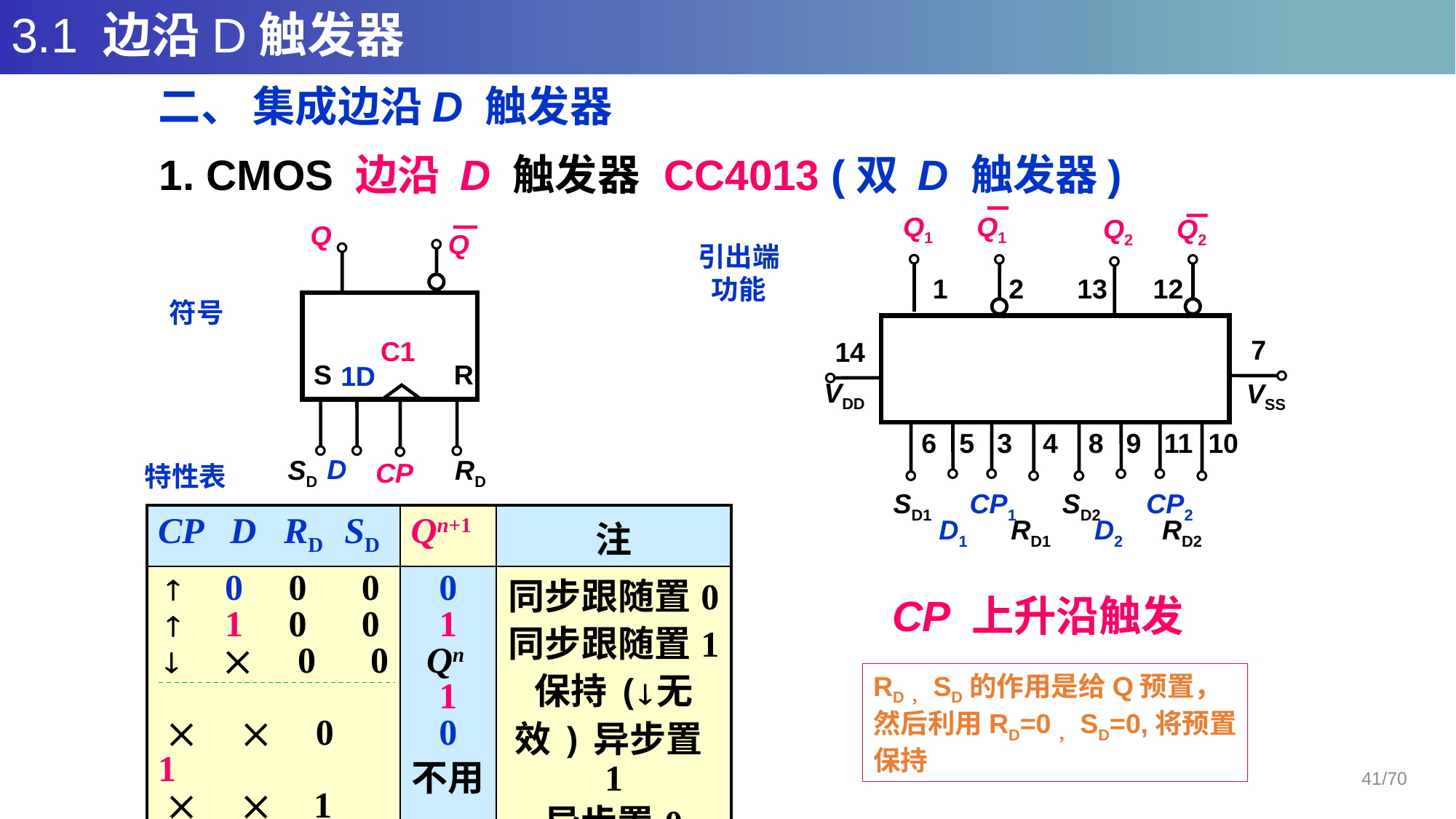

# 3.1 边沿D触发器
二、 集成边沿D 触发器
1. CMOS 边沿 D 触发器
CC4013 (双 D 触发器)
Q1          Q1
Q2          Q2

1        2       13      12

7
14

VDD
VSS
6   5   3    4    8   9   11  10

SD1     CP1      SD2      CP2
      D1          RD1          D2         RD2
Q
Q

C1
1D

D
CP
 S                R

 SD                  RD
引出端
功能
符号
特性表
| CP D RD SD | Qn+1 | 注 |
| --- | --- | --- |
| ↑ 0 0 0 ↑ 1 0 0 ↓ × 0 0 × × 0 1 × × 1 0 × × 1 1 | 0 1 Qn 1 0 不用 | 同步跟随置0 同步跟随置1 保持(↓无效)异步置1 异步置0 不允许 |
CP 上升沿触发
RD，SD的作用是给Q预置，然后利用RD=0，SD=0,将预置保持
41/70